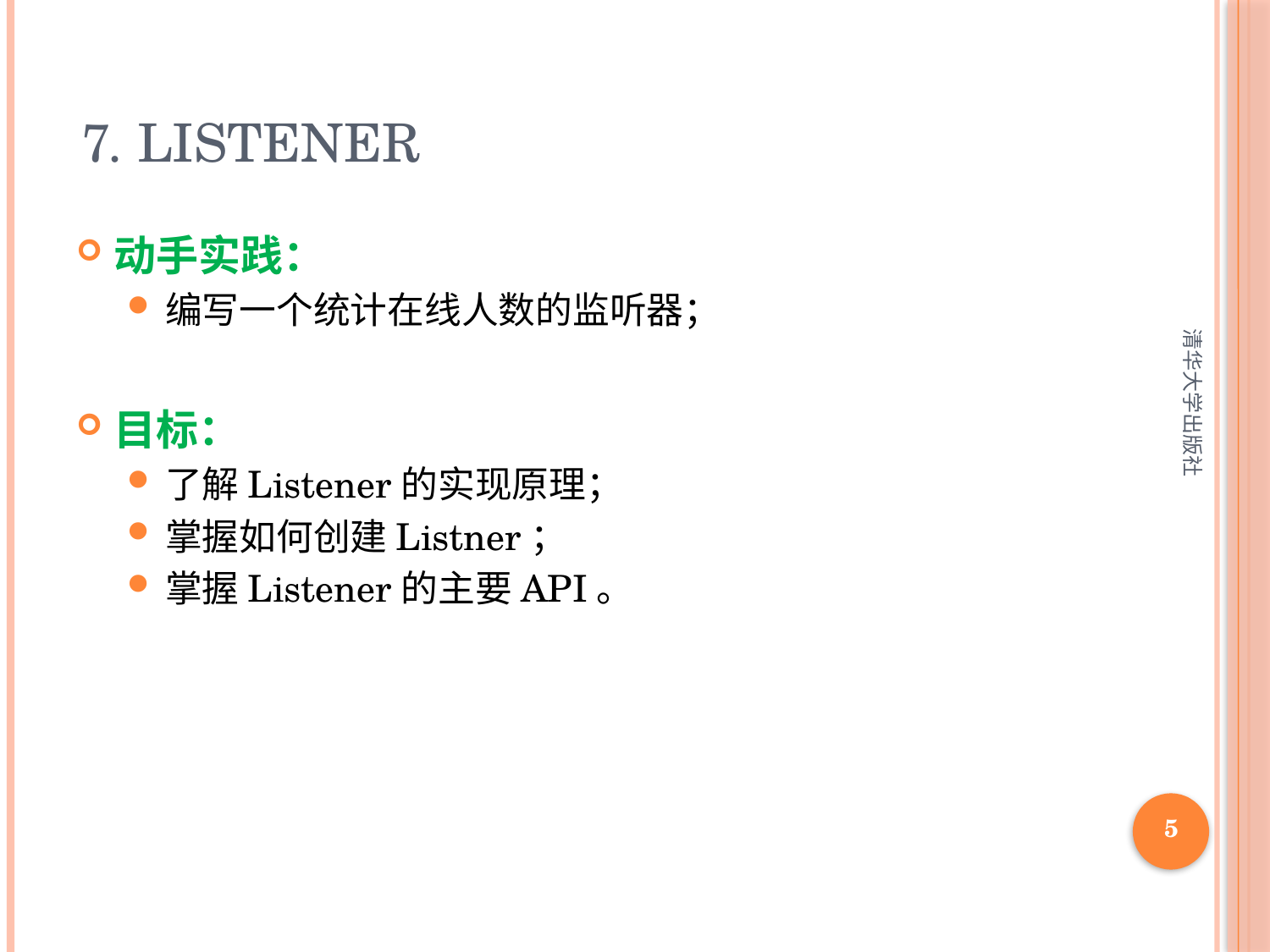

# 7. Listener
动手实践：
编写一个统计在线人数的监听器；

目标：
了解Listener的实现原理；
掌握如何创建Listner；
掌握Listener的主要API。
清华大学出版社
5